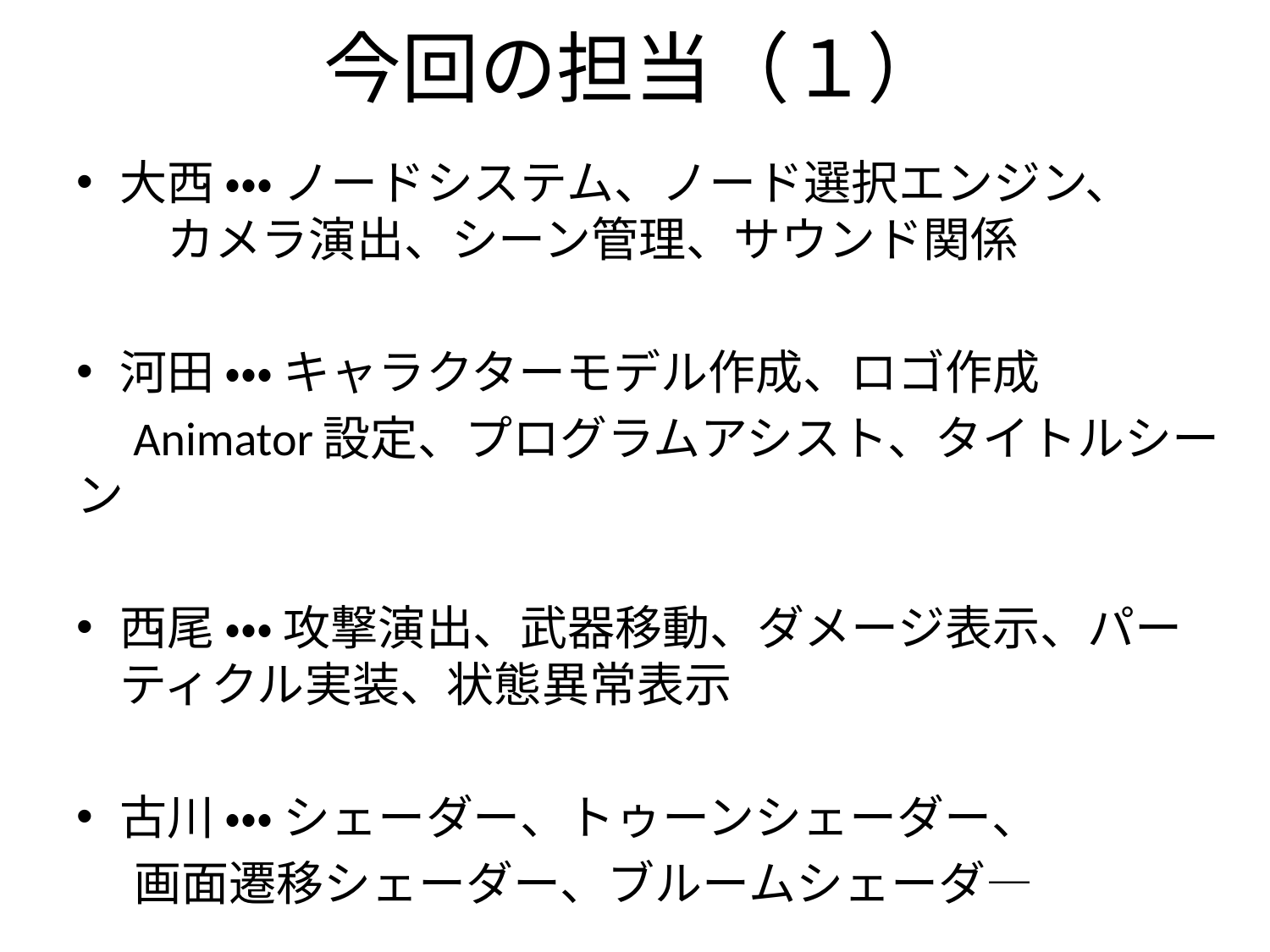

# 今回の担当（１）
大西 ・・・ ノードシステム、ノード選択エンジン、　　カメラ演出、シーン管理、サウンド関係

河田 ・・・ キャラクターモデル作成、ロゴ作成
　Animator設定、プログラムアシスト、タイトルシーン

西尾 ・・・ 攻撃演出、武器移動、ダメージ表示、パーティクル実装、状態異常表示

古川 ・・・ シェーダー、トゥーンシェーダー、
　 画面遷移シェーダー、ブルームシェーダ―